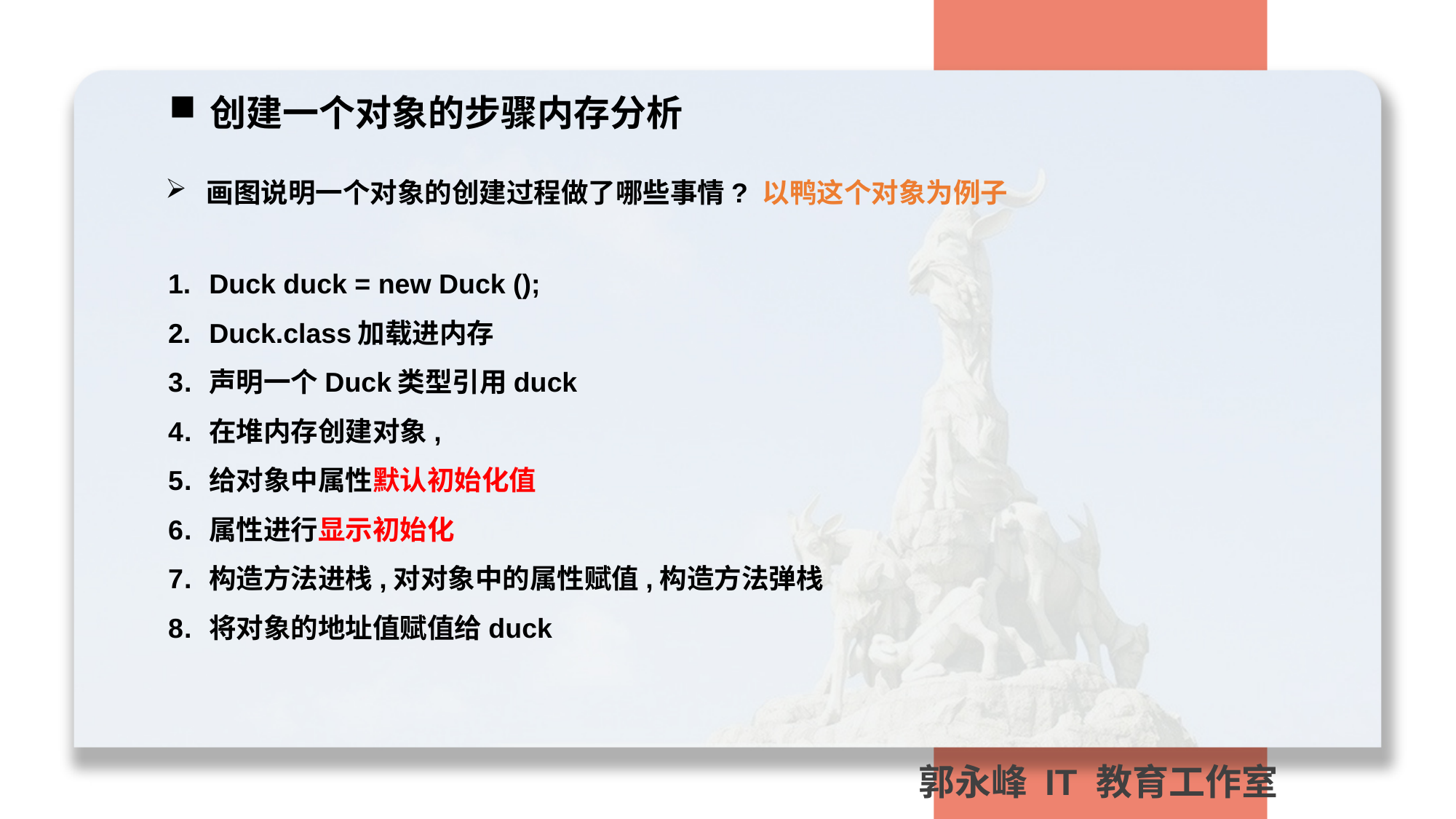

创建一个对象的步骤内存分析
画图说明一个对象的创建过程做了哪些事情? 以鸭这个对象为例子
Duck duck = new Duck ();
Duck.class加载进内存
声明一个Duck类型引用duck
在堆内存创建对象,
给对象中属性默认初始化值
属性进行显示初始化
构造方法进栈,对对象中的属性赋值,构造方法弹栈
将对象的地址值赋值给duck